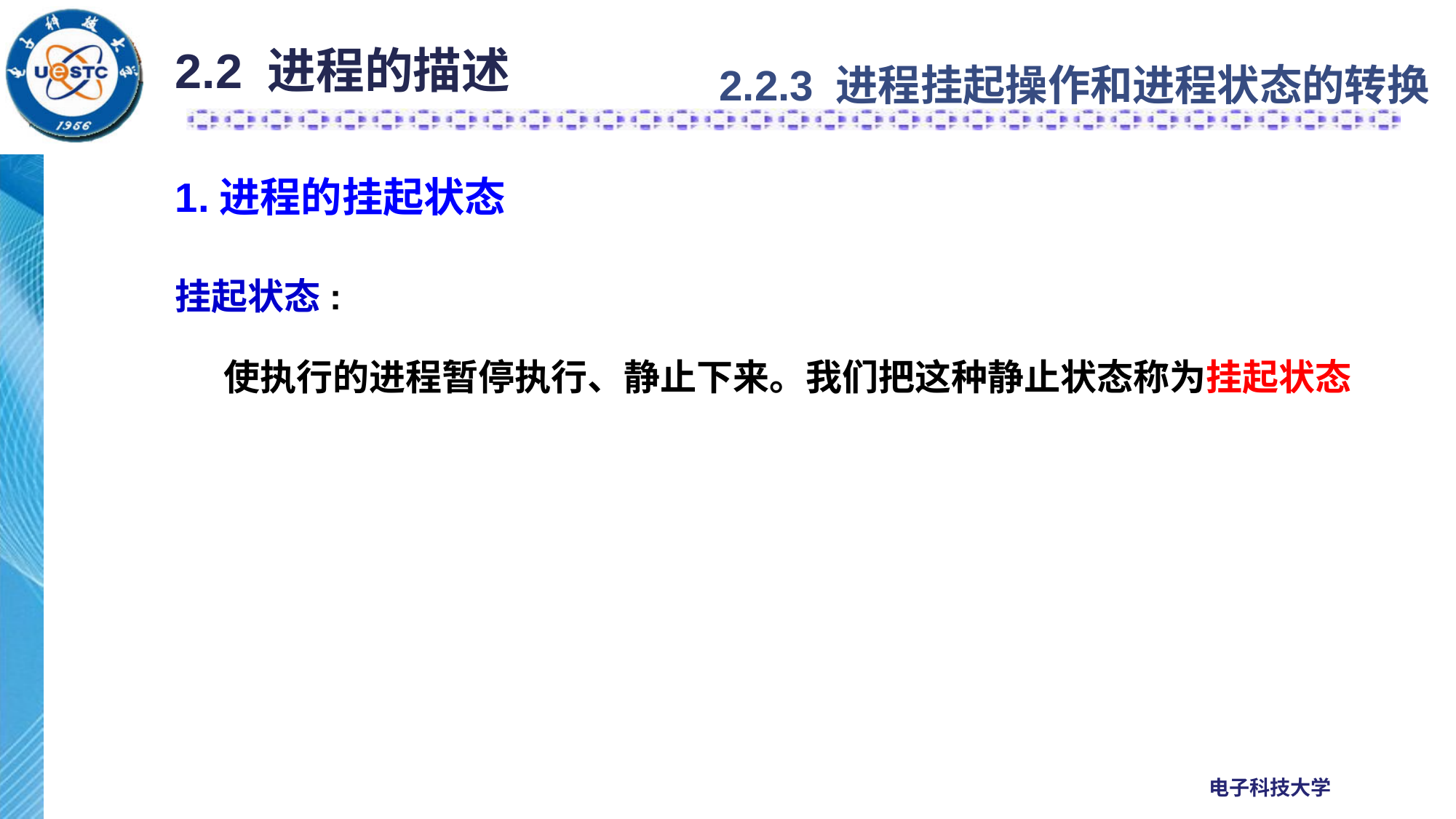

2.2 进程的描述
2.2.3 进程挂起操作和进程状态的转换
1.进程的挂起状态
挂起状态:
    使执行的进程暂停执行、静止下来。我们把这种静止状态称为挂起状态